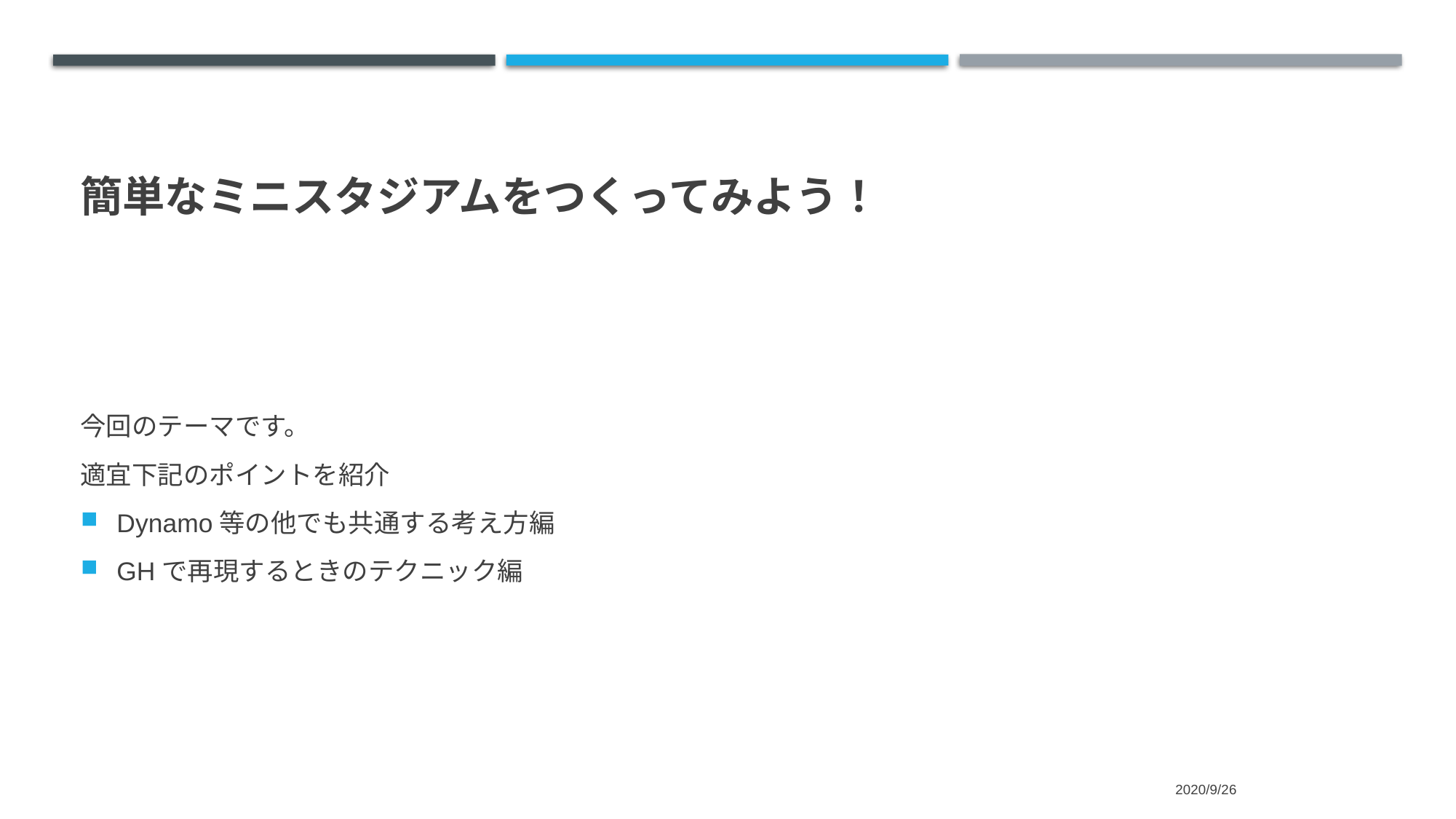

# 簡単なミニスタジアムをつくってみよう！
今回のテーマです。
適宜下記のポイントを紹介
Dynamo等の他でも共通する考え方編
GHで再現するときのテクニック編
2020/9/26